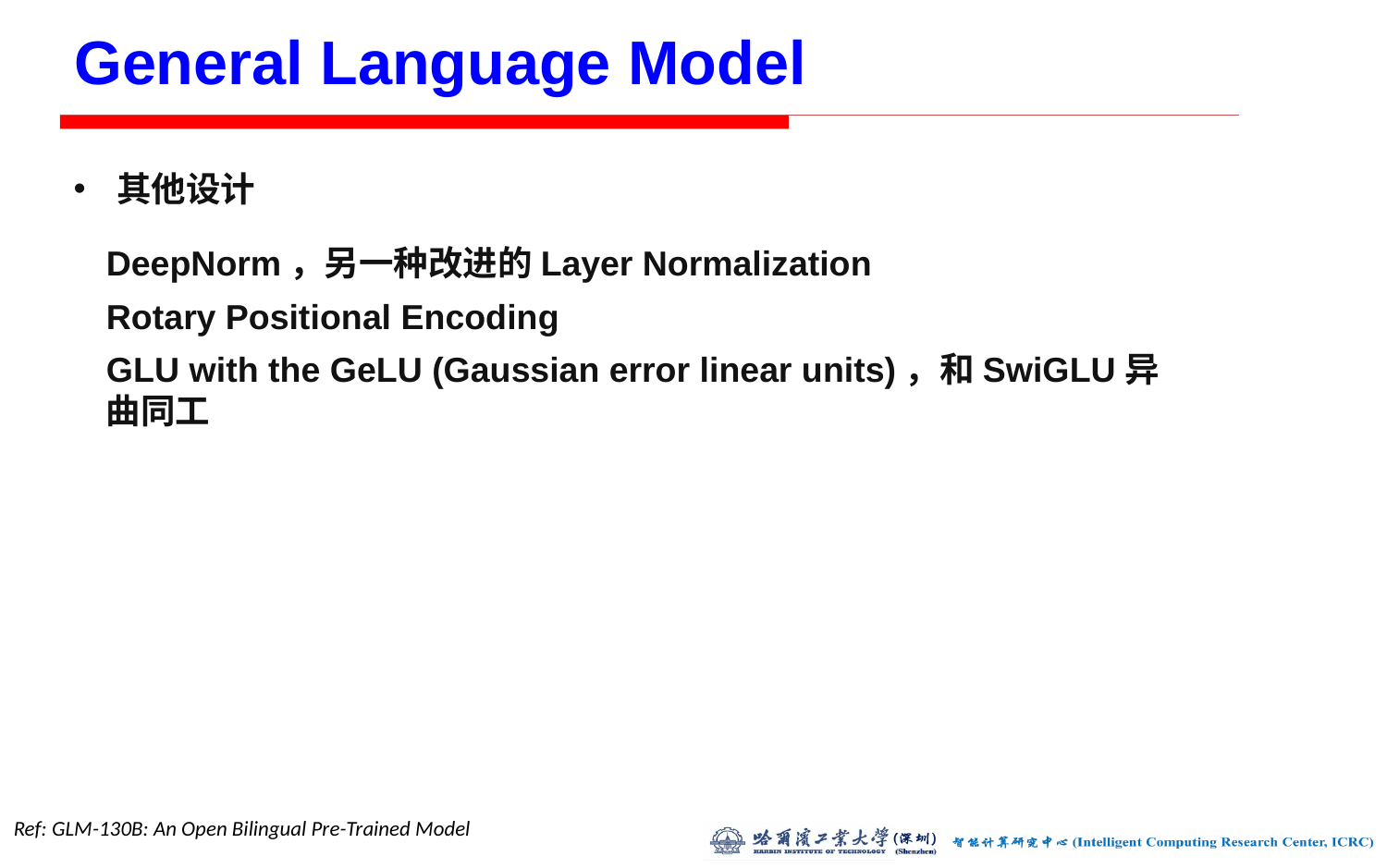

# General Language Model
其他设计
DeepNorm，另一种改进的Layer Normalization
Rotary Positional Encoding
GLU with the GeLU (Gaussian error linear units)，和SwiGLU异曲同工
Ref: GLM-130B: An Open Bilingual Pre-Trained Model